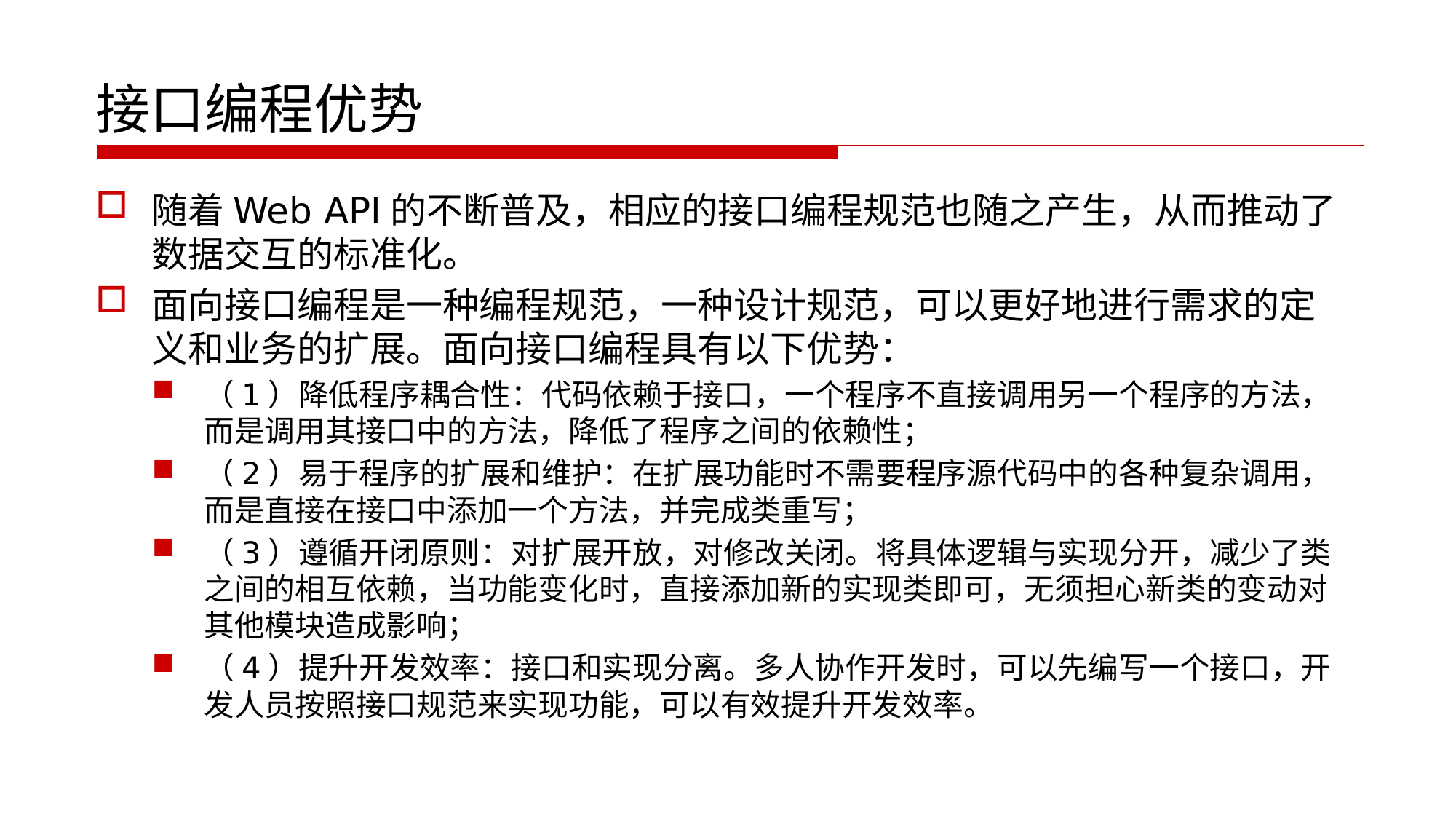

# 接口编程优势
随着Web API的不断普及，相应的接口编程规范也随之产生，从而推动了数据交互的标准化。
面向接口编程是一种编程规范，一种设计规范，可以更好地进行需求的定义和业务的扩展。面向接口编程具有以下优势：
（1）降低程序耦合性：代码依赖于接口，一个程序不直接调用另一个程序的方法，而是调用其接口中的方法，降低了程序之间的依赖性；
（2）易于程序的扩展和维护：在扩展功能时不需要程序源代码中的各种复杂调用，而是直接在接口中添加一个方法，并完成类重写；
（3）遵循开闭原则：对扩展开放，对修改关闭。将具体逻辑与实现分开，减少了类之间的相互依赖，当功能变化时，直接添加新的实现类即可，无须担心新类的变动对其他模块造成影响；
（4）提升开发效率：接口和实现分离。多人协作开发时，可以先编写一个接口，开发人员按照接口规范来实现功能，可以有效提升开发效率。